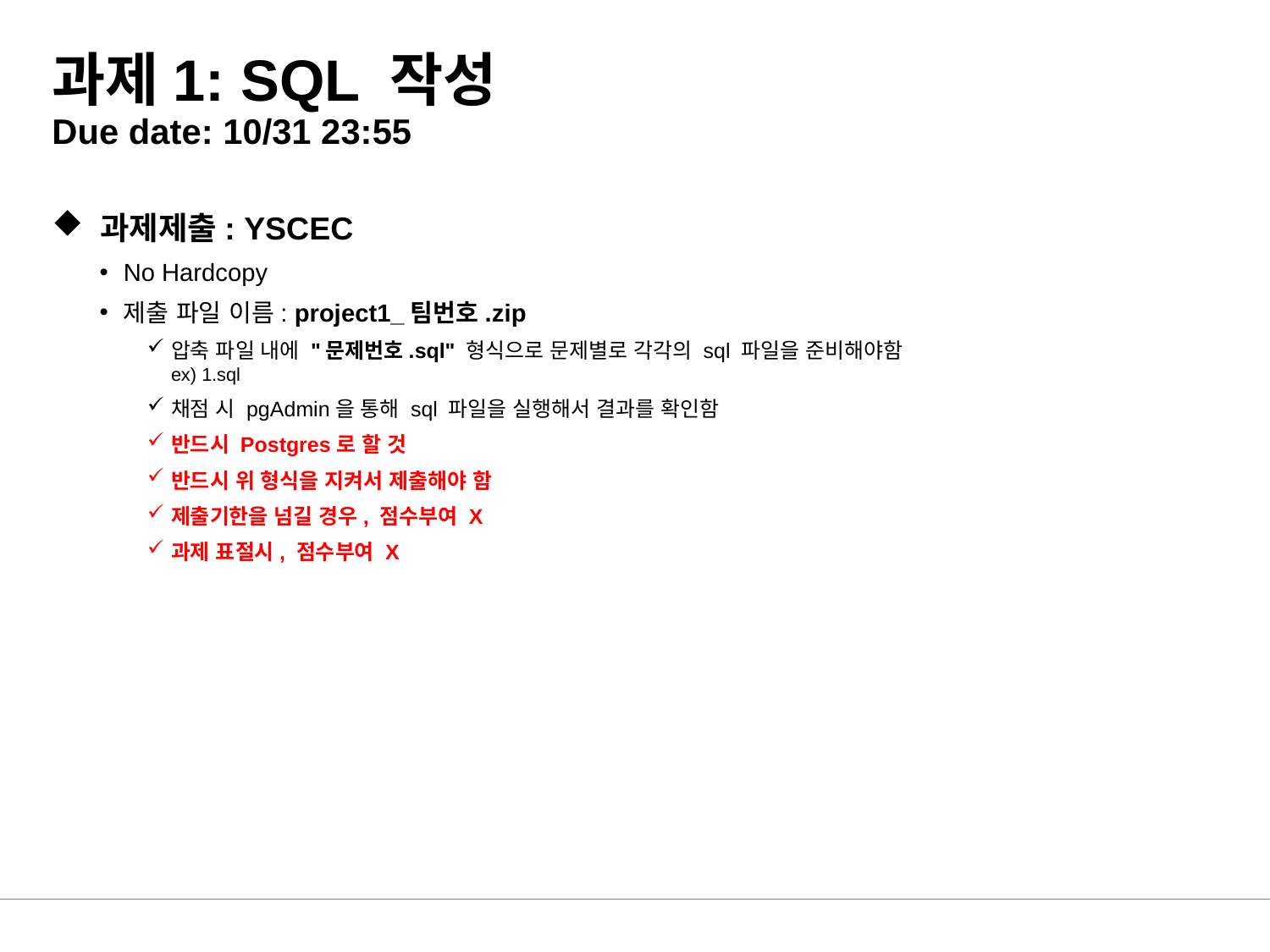

# 과제1: SQL 작성 Due date: 10/31 23:55
 과제제출: YSCEC
No Hardcopy
제출 파일 이름: project1_팀번호.zip
압축 파일 내에 "문제번호.sql" 형식으로 문제별로 각각의 sql 파일을 준비해야함
ex) 1.sql
채점 시 pgAdmin을 통해 sql 파일을 실행해서 결과를 확인함
반드시 Postgres로 할 것
반드시 위 형식을 지켜서 제출해야 함
제출기한을 넘길 경우, 점수부여 X
과제 표절시, 점수부여 X